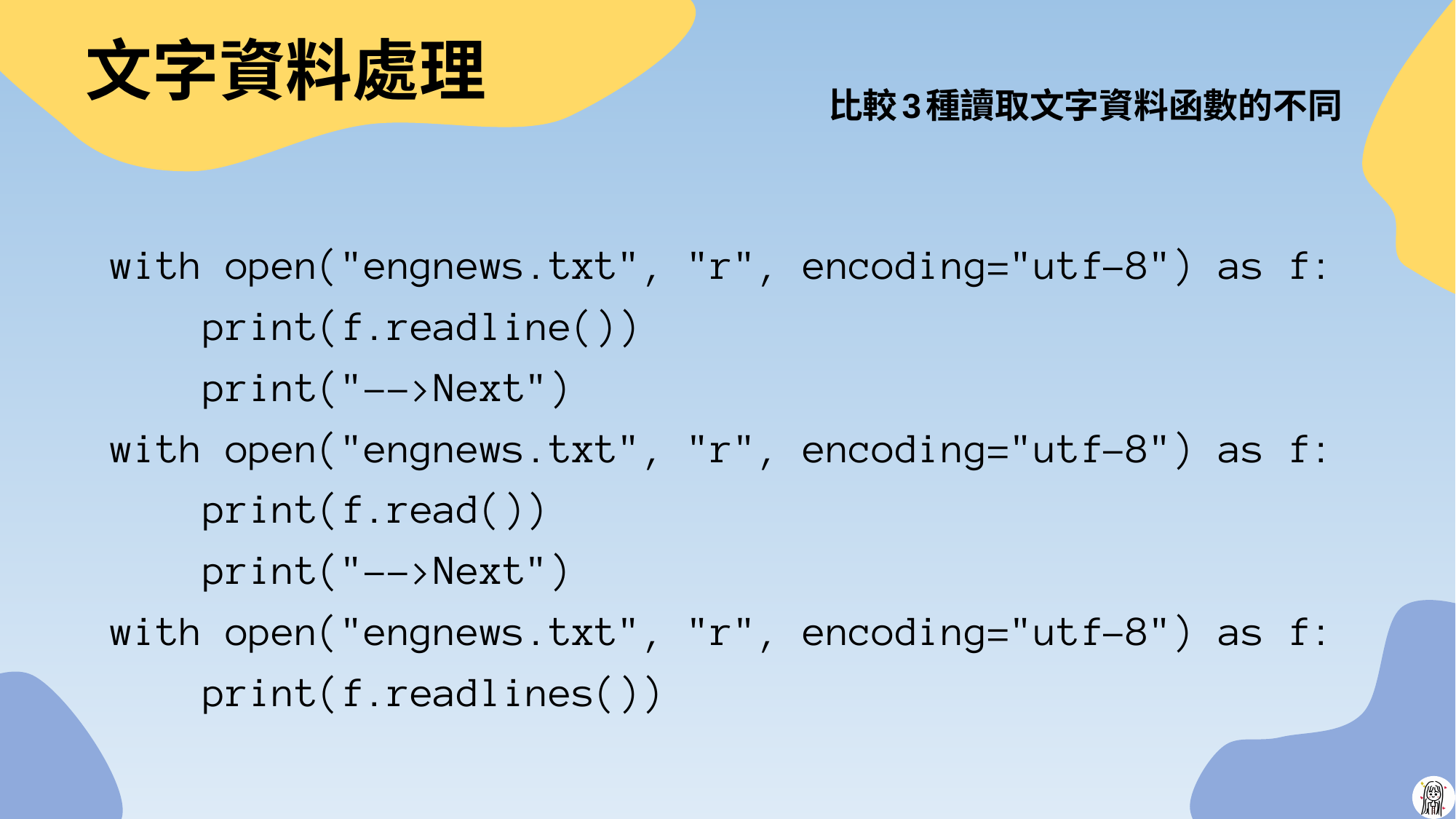

文字資料處理
# 比較3種讀取文字資料函數的不同
with open("engnews.txt", "r", encoding="utf-8") as f:
    print(f.readline())
    print("-->Next")
with open("engnews.txt", "r", encoding="utf-8") as f:
    print(f.read())
    print("-->Next")
with open("engnews.txt", "r", encoding="utf-8") as f:
    print(f.readlines())

13